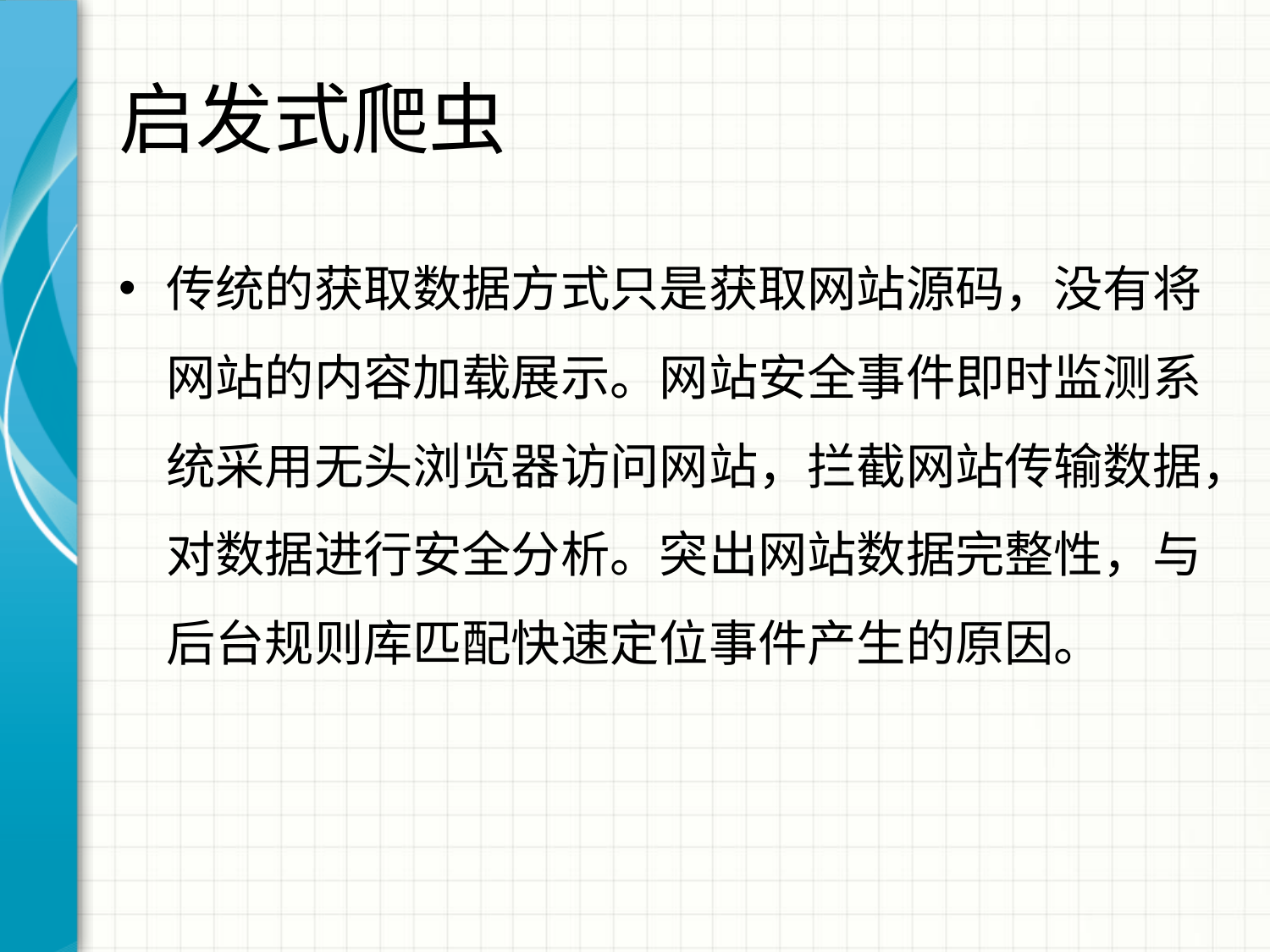

# 启发式爬虫
传统的获取数据方式只是获取网站源码，没有将网站的内容加载展示。网站安全事件即时监测系统采用无头浏览器访问网站，拦截网站传输数据，对数据进行安全分析。突出网站数据完整性，与后台规则库匹配快速定位事件产生的原因。